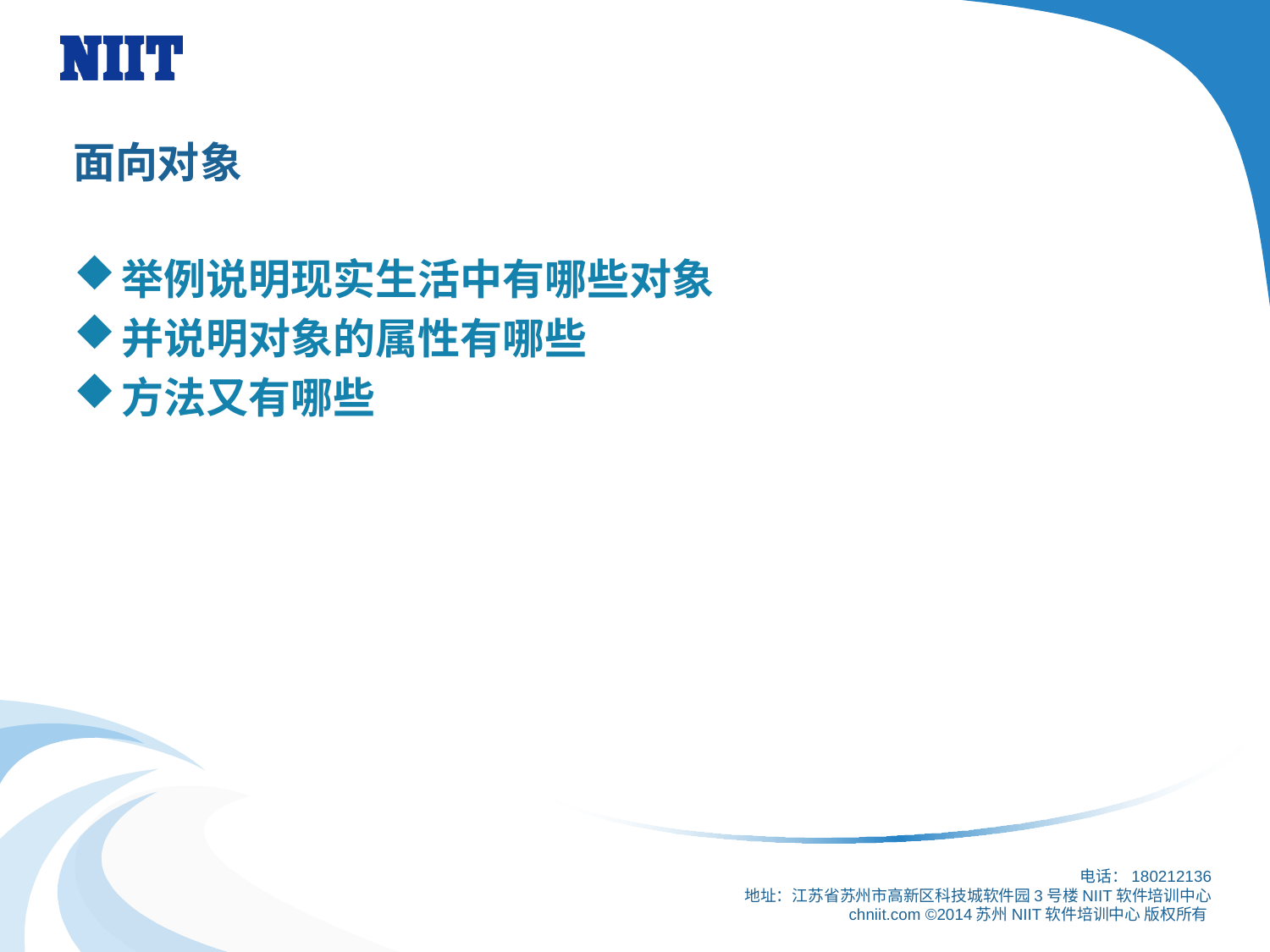

# 面向对象
举例说明现实生活中有哪些对象
并说明对象的属性有哪些
方法又有哪些